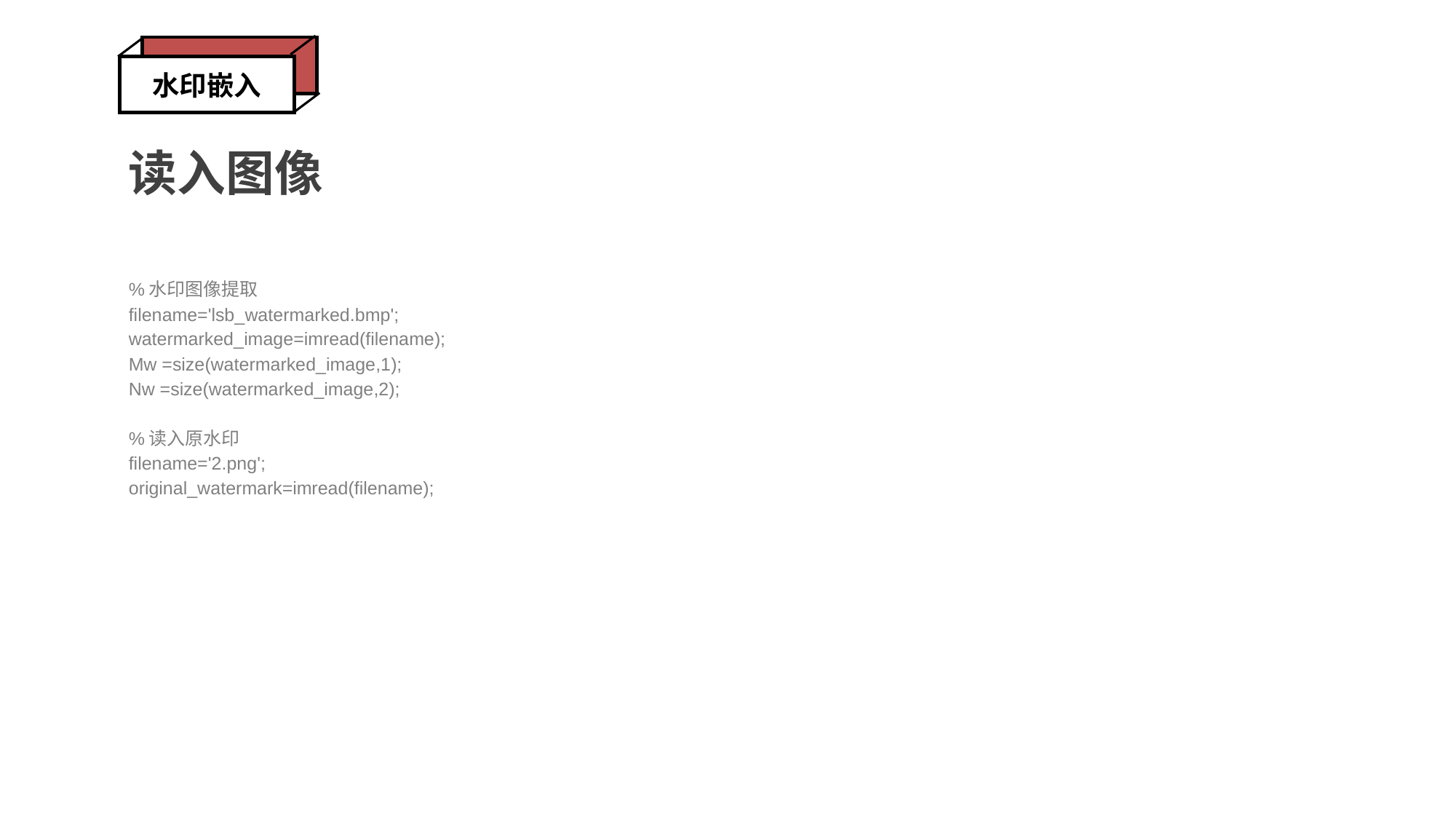

水印嵌入
读入图像

%水印图像提取
filename='lsb_watermarked.bmp';
watermarked_image=imread(filename);
Mw =size(watermarked_image,1);
Nw =size(watermarked_image,2);

%读入原水印
filename='2.png';
original_watermark=imread(filename);